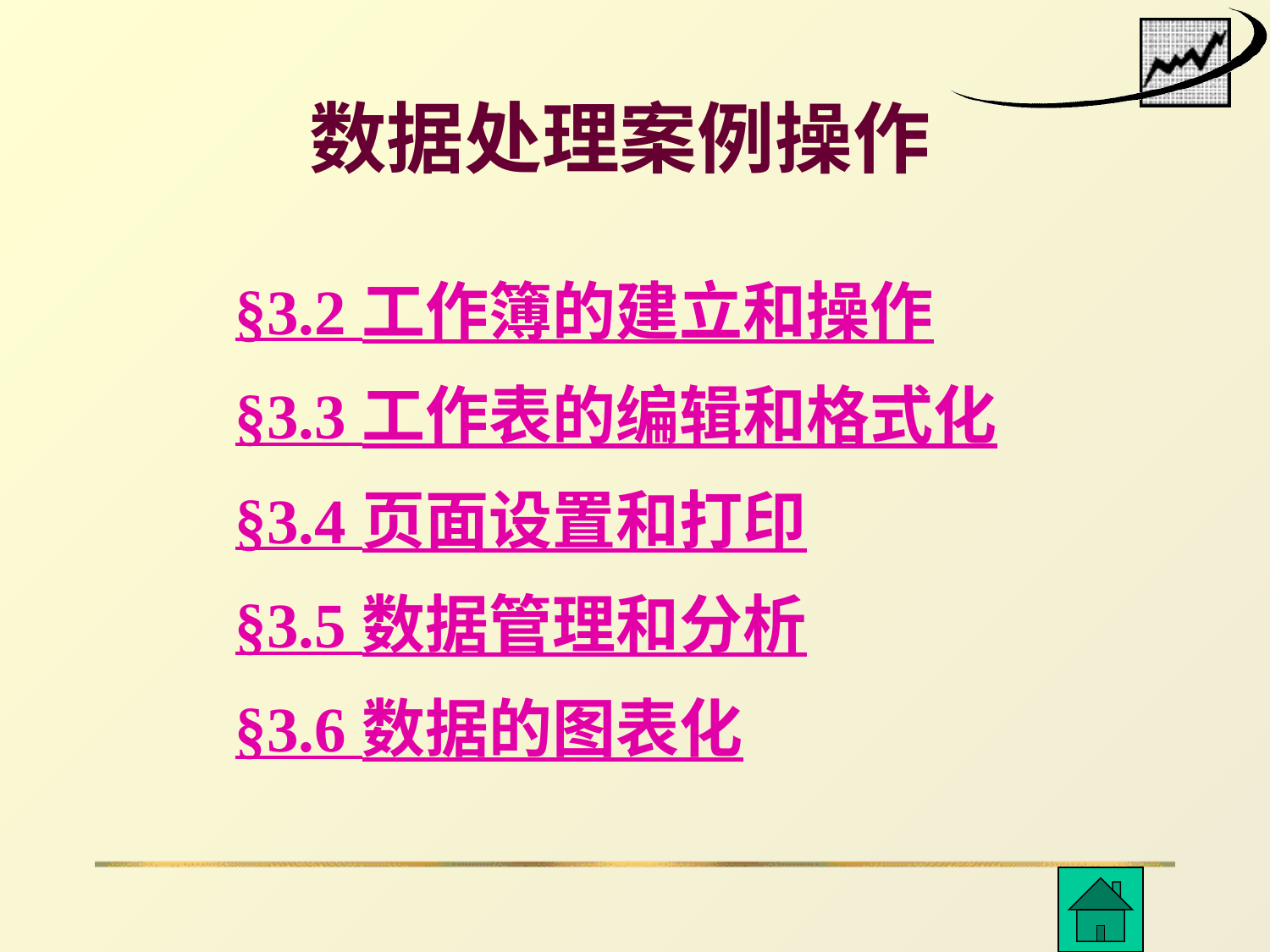

数据处理案例操作
§3.2 工作簿的建立和操作
§3.3 工作表的编辑和格式化
§3.4 页面设置和打印
§3.5 数据管理和分析
§3.6 数据的图表化